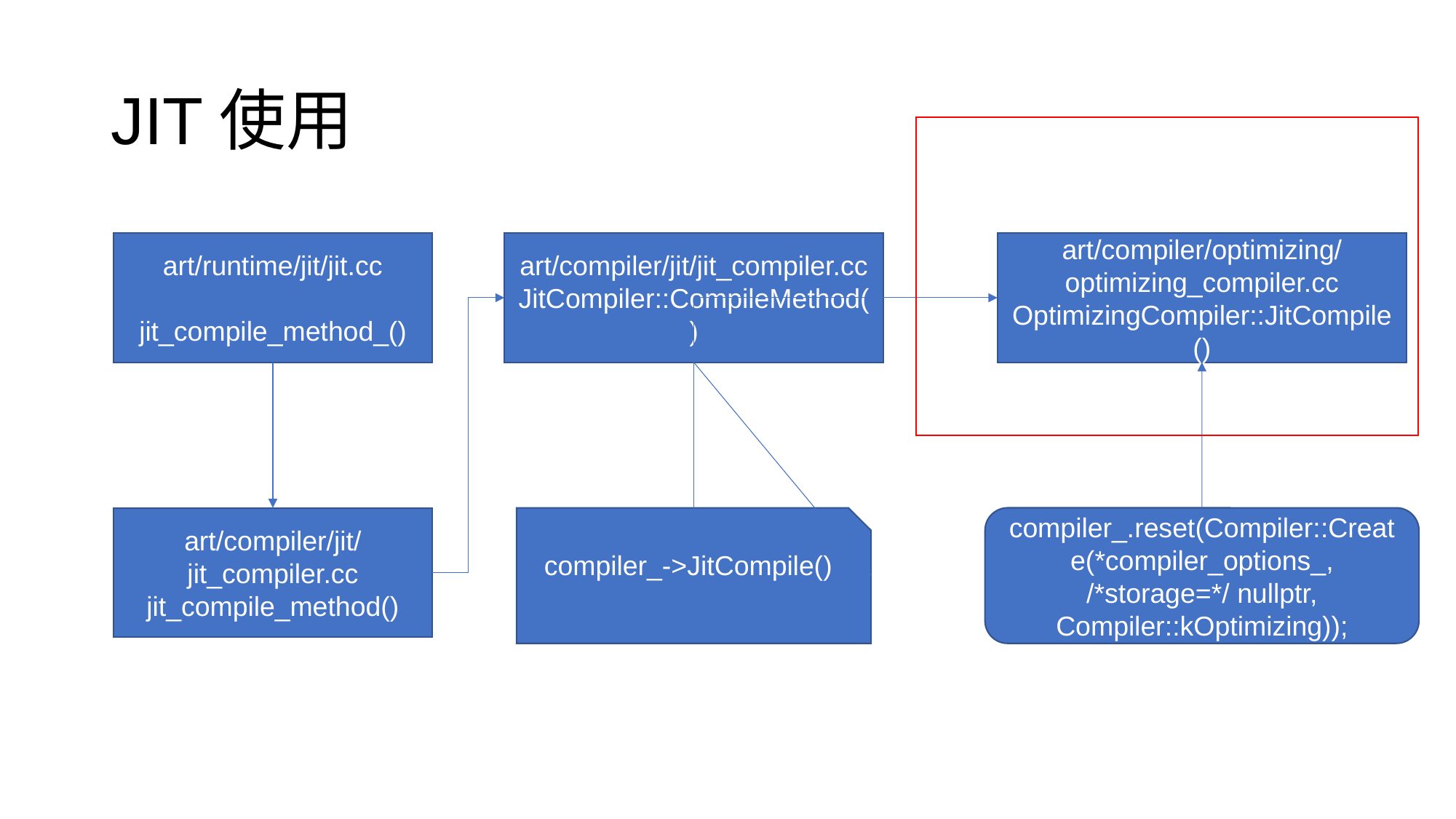

# JIT使用

art/compiler/jit/jit_compiler.cc
JitCompiler::CompileMethod()
art/compiler/optimizing/optimizing_compiler.cc
OptimizingCompiler::JitCompile()
art/runtime/jit/jit.cc

jit_compile_method_()
art/compiler/jit/jit_compiler.cc
jit_compile_method()
compiler_->JitCompile()

compiler_.reset(Compiler::Create(*compiler_options_, /*storage=*/ nullptr, Compiler::kOptimizing));